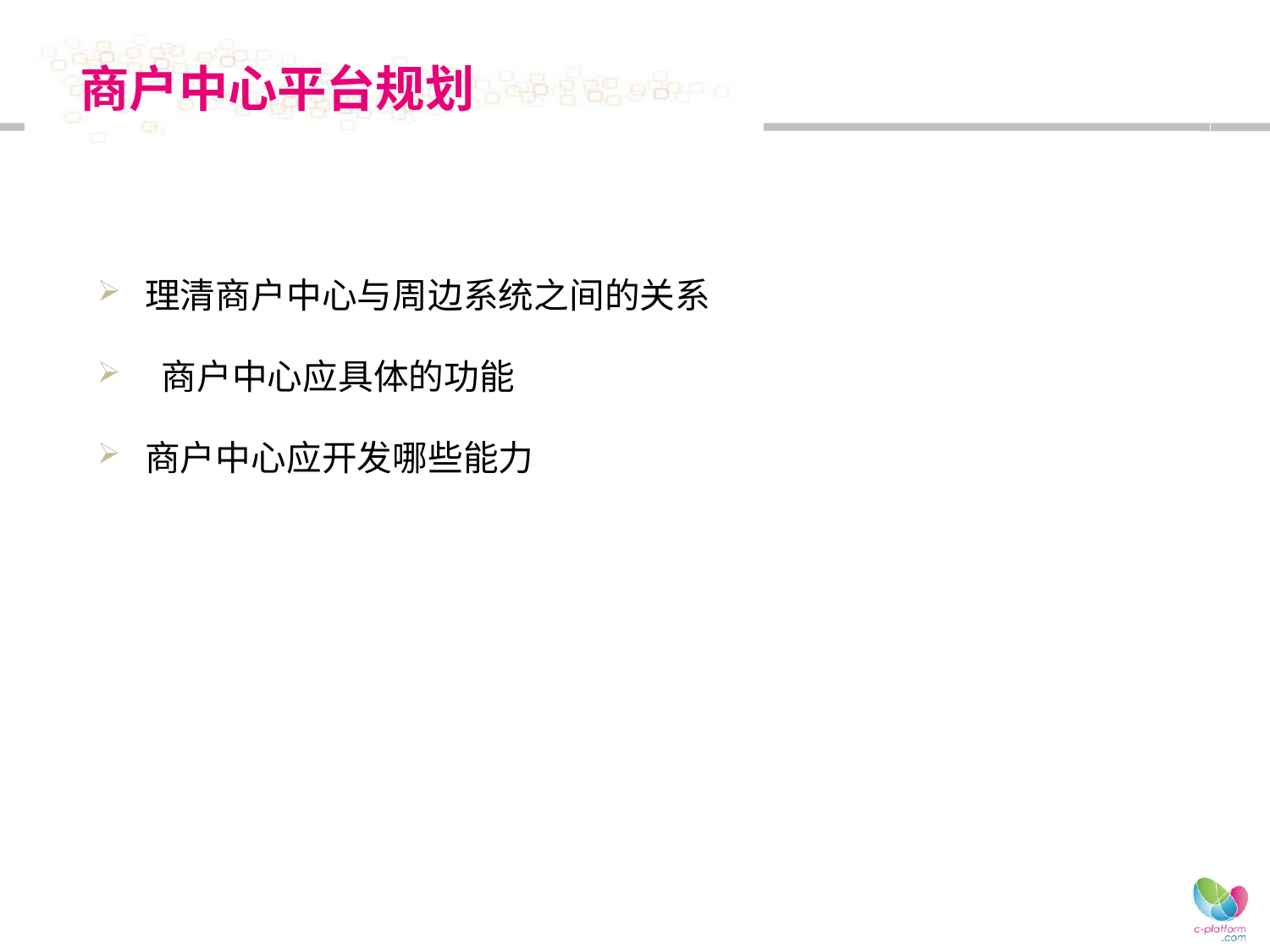

# 商户中心平台规划
理清商户中心与周边系统之间的关系
 商户中心应具体的功能
商户中心应开发哪些能力